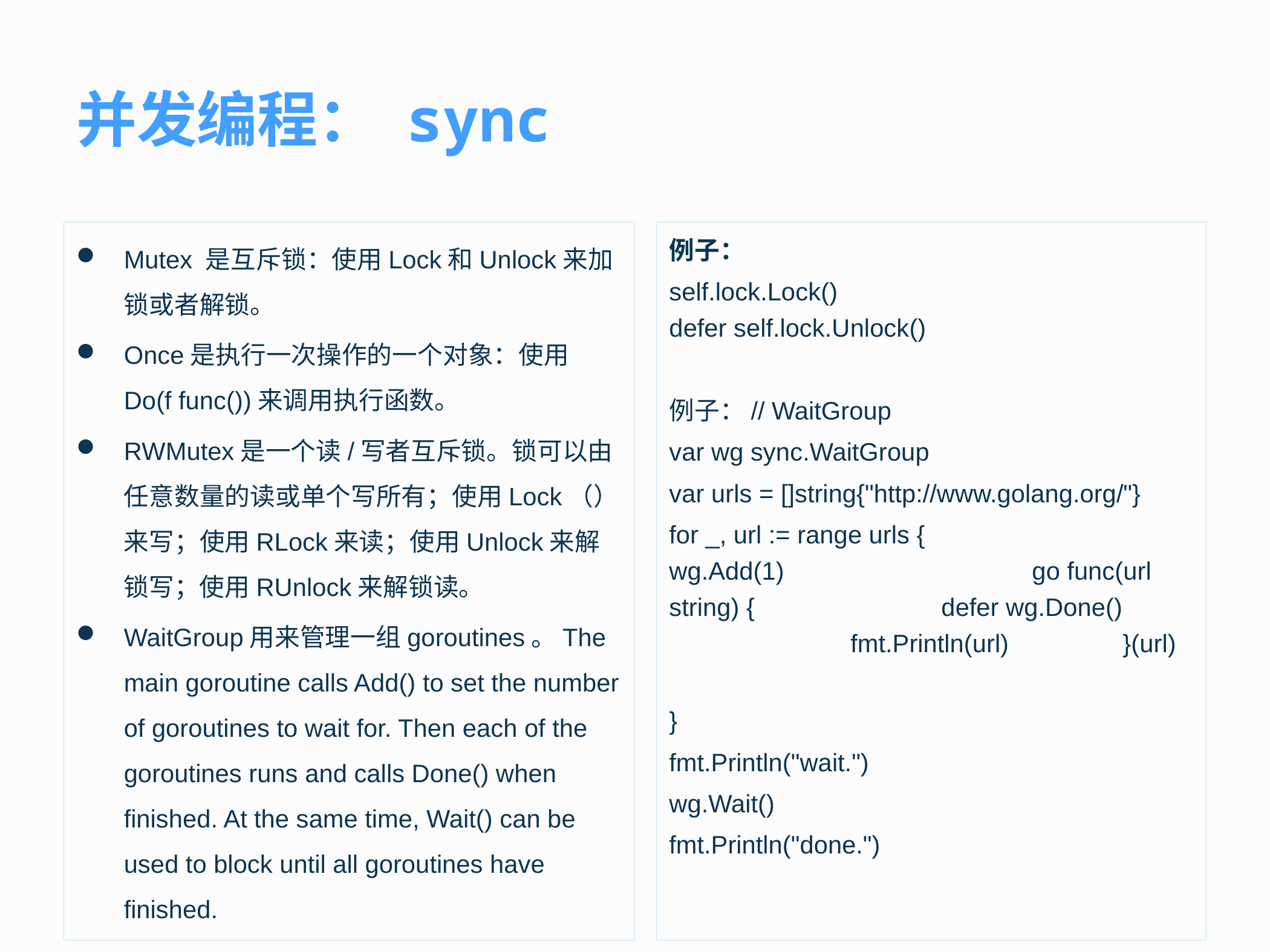

# 并发编程： sync
Mutex 是互斥锁：使用Lock和Unlock来加锁或者解锁。
Once是执行一次操作的一个对象：使用Do(f func())来调用执行函数。
RWMutex是一个读/写者互斥锁。锁可以由任意数量的读或单个写所有；使用Lock（）来写；使用RLock来读；使用Unlock来解锁写；使用RUnlock来解锁读。
WaitGroup用来管理一组goroutines。The main goroutine calls Add() to set the number of goroutines to wait for. Then each of the goroutines runs and calls Done() when finished. At the same time, Wait() can be used to block until all goroutines have finished.

例子：
self.lock.Lock()
defer self.lock.Unlock()

例子：// WaitGroup
var wg sync.WaitGroup
var urls = []string{"http://www.golang.org/"}
for _, url := range urls {			wg.Add(1)			go func(url string) {			defer wg.Done()			fmt.Println(url)		}(url)
}
fmt.Println("wait.")
wg.Wait()
fmt.Println("done.")